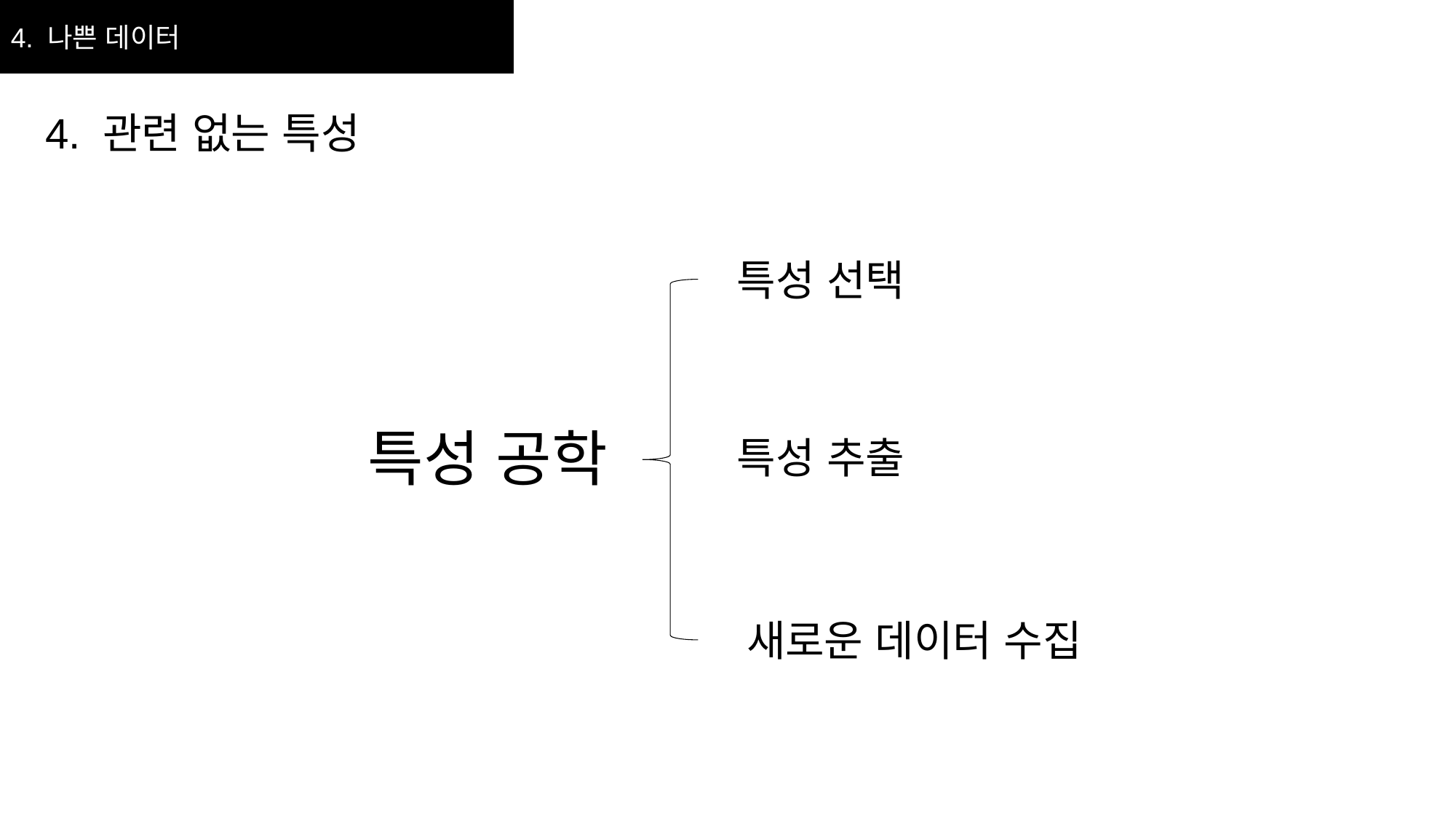

4. 나쁜 데이터
4. 관련 없는 특성
특성 선택

특성 공학
특성 추출
새로운 데이터 수집